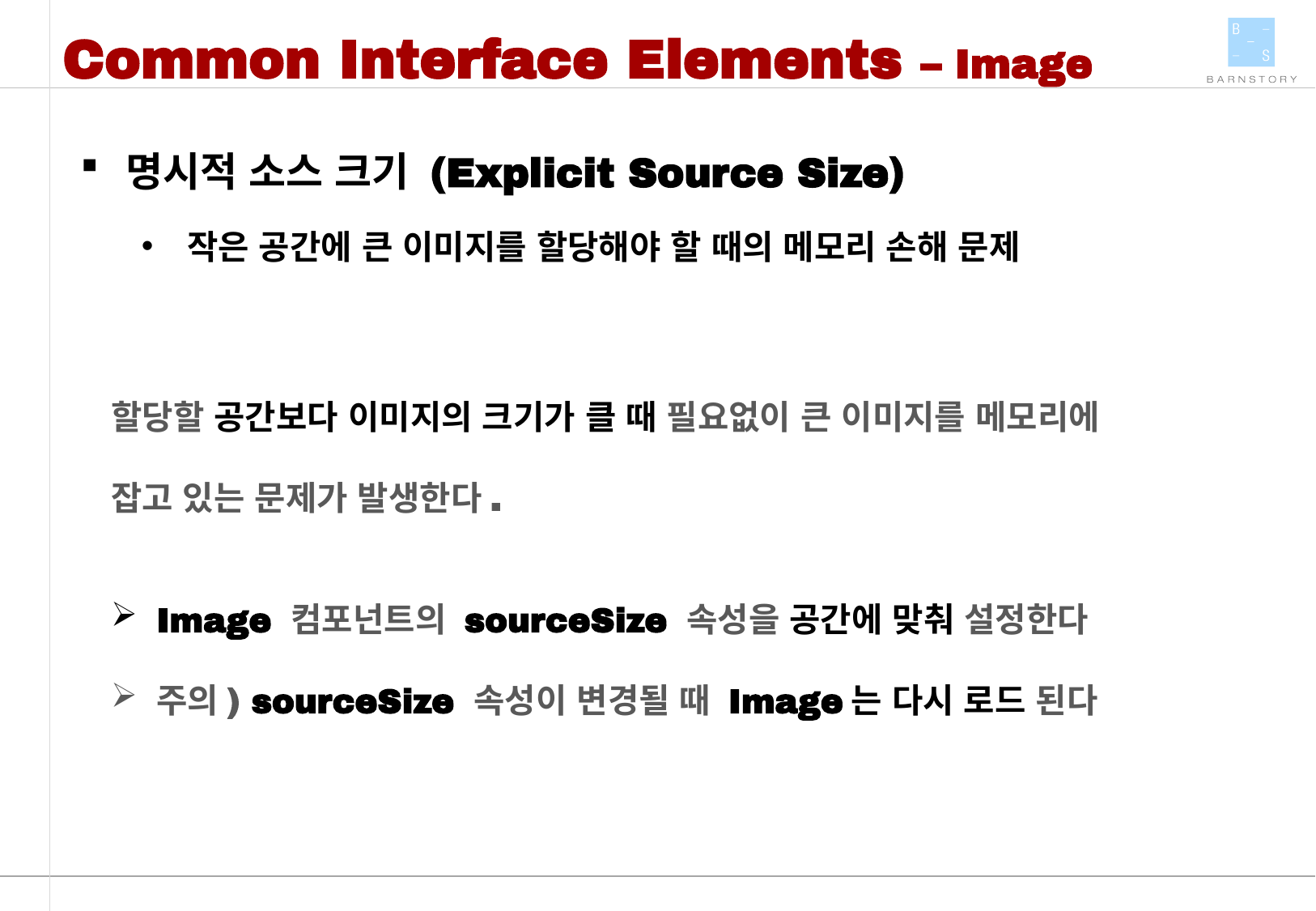

Common Interface Elements – Image
명시적 소스 크기 (Explicit Source Size)
작은 공간에 큰 이미지를 할당해야 할 때의 메모리 손해 문제
할당할 공간보다 이미지의 크기가 클 때 필요없이 큰 이미지를 메모리에

잡고 있는 문제가 발생한다.

Image 컴포넌트의 sourceSize 속성을 공간에 맞춰 설정한다

주의) sourceSize 속성이 변경될 때 Image는 다시 로드 된다